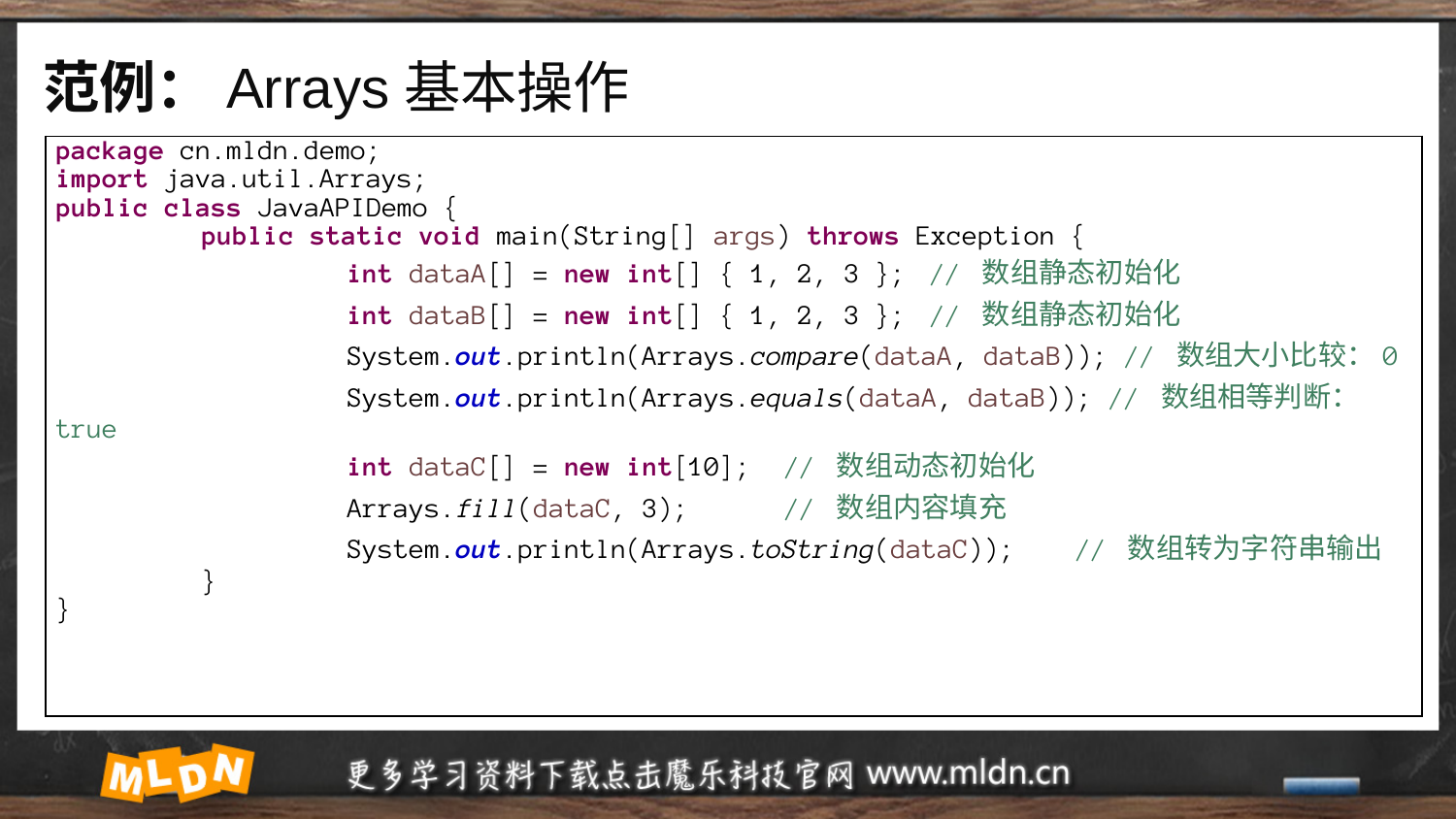

# 范例：Arrays基本操作
| package cn.mldn.demo; import java.util.Arrays; public class JavaAPIDemo { public static void main(String[] args) throws Exception { int dataA[] = new int[] { 1, 2, 3 }; // 数组静态初始化 int dataB[] = new int[] { 1, 2, 3 }; // 数组静态初始化 System.out.println(Arrays.compare(dataA, dataB)); // 数组大小比较：0 System.out.println(Arrays.equals(dataA, dataB)); // 数组相等判断：true int dataC[] = new int[10]; // 数组动态初始化 Arrays.fill(dataC, 3); // 数组内容填充 System.out.println(Arrays.toString(dataC)); // 数组转为字符串输出 } } |
| --- |